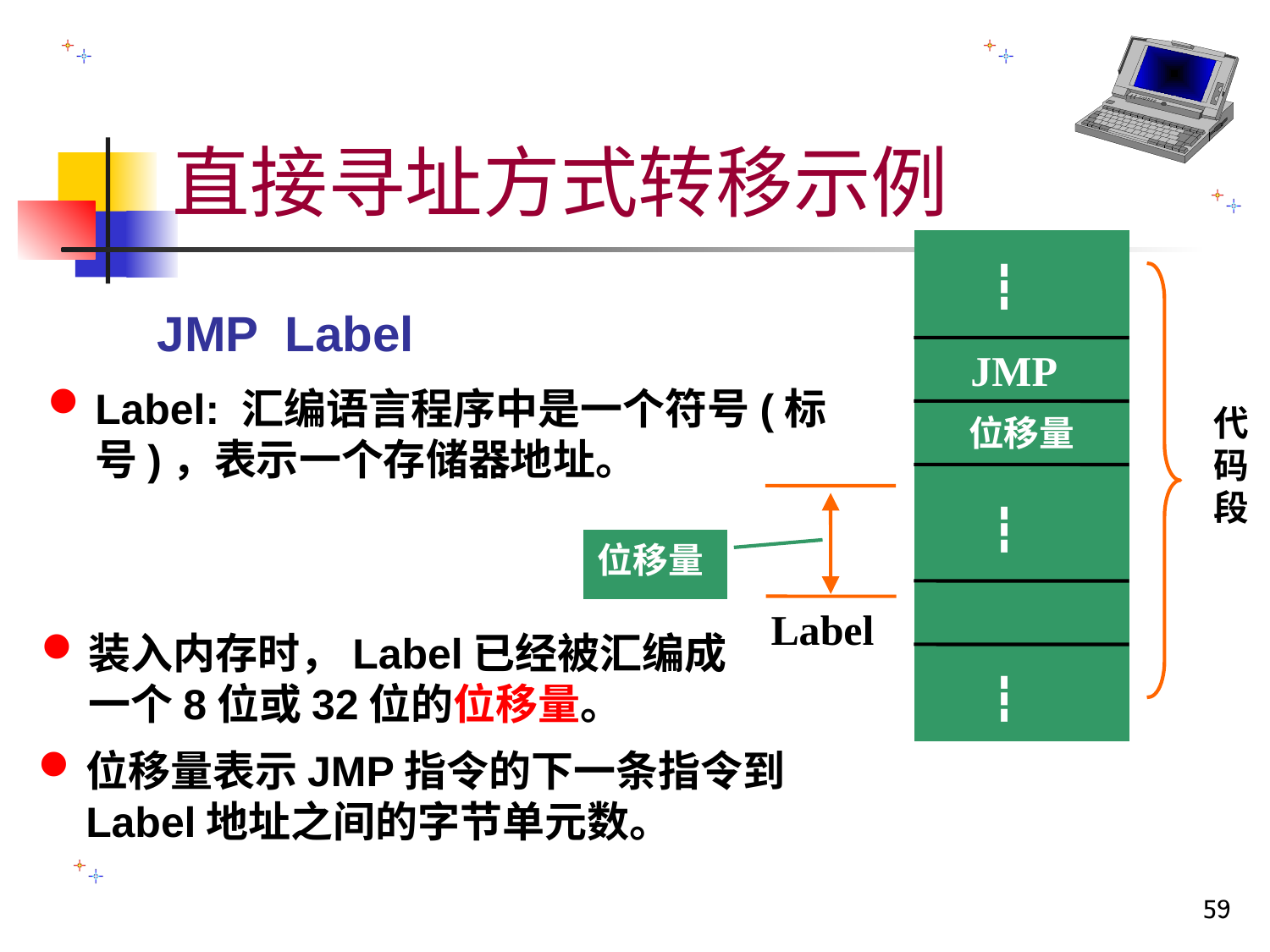

# 直接寻址方式转移示例

┇

JMP  Label

JMP
Label: 汇编语言程序中是一个符号(标号)，表示一个存储器地址。
代码段

位移量

┇
位移量

Label

装入内存时，Label已经被汇编成一个8位或32位的位移量。

┇
位移量表示JMP指令的下一条指令到Label地址之间的字节单元数。
59